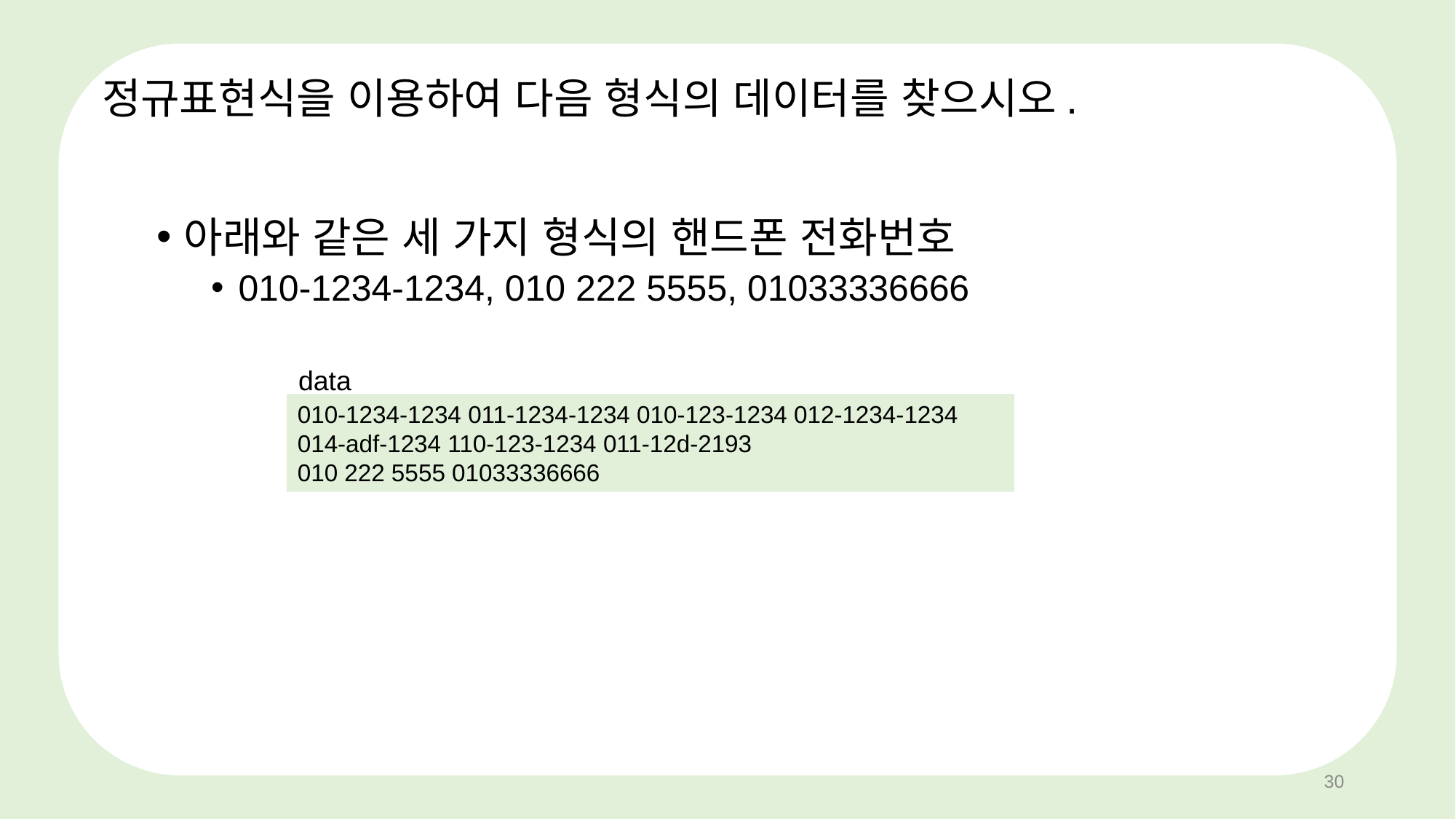

정규표현식을 이용하여 다음 형식의 데이터를 찾으시오.
아래와 같은 세 가지 형식의 핸드폰 전화번호
010-1234-1234, 010 222 5555, 01033336666
data
010-1234-1234 011-1234-1234 010-123-1234 012-1234-1234
014-adf-1234 110-123-1234 011-12d-2193
010 222 5555 01033336666
010[-\s]?\d{3,4}[-\s]?\d{4}
30